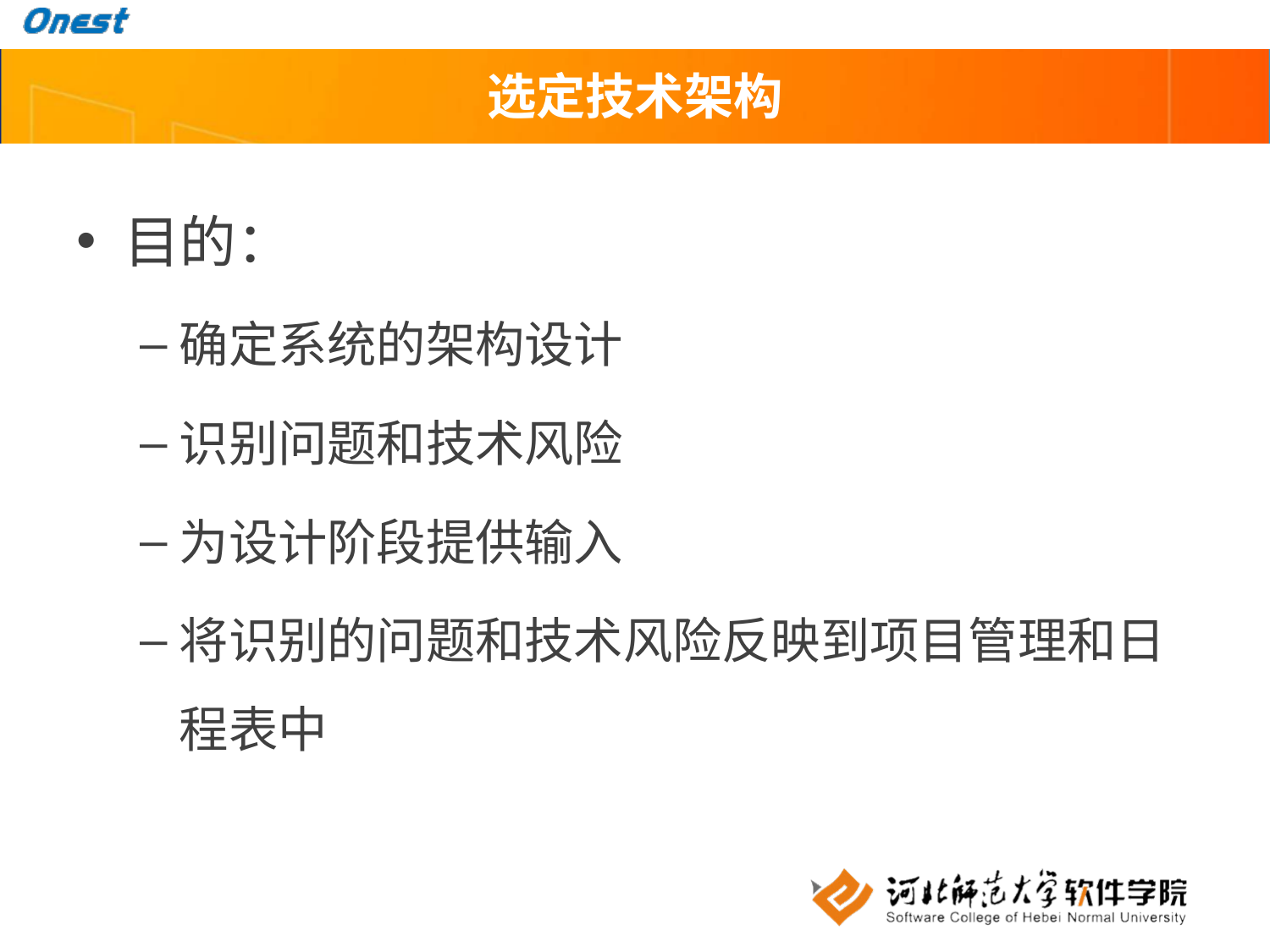

# 选定技术架构
目的：
确定系统的架构设计
识别问题和技术风险
为设计阶段提供输入
将识别的问题和技术风险反映到项目管理和日程表中